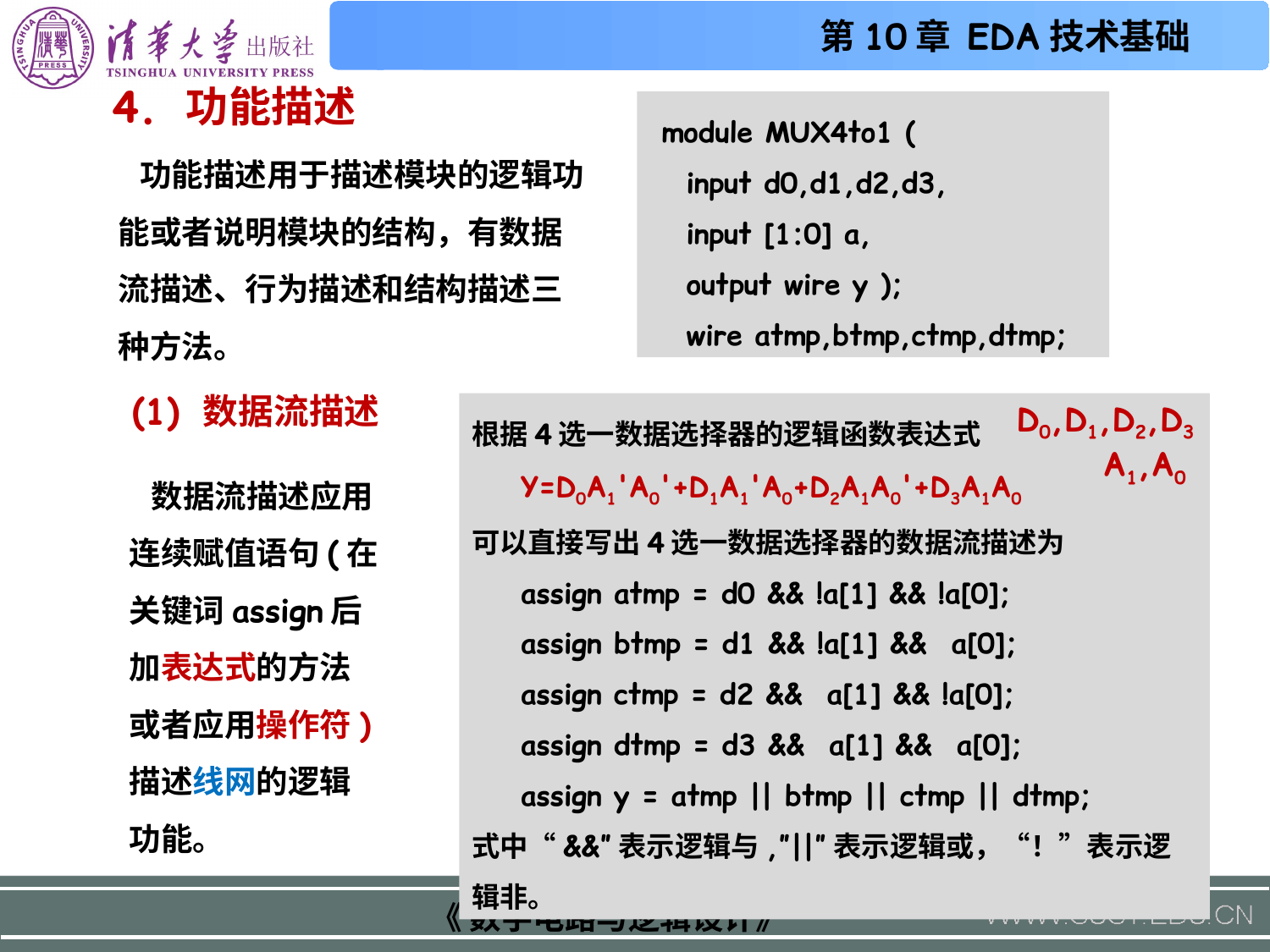

4. 功能描述
 module MUX4to1 (
   input d0,d1,d2,d3,
   input [1:0] a,
   output wire y );
   wire atmp,btmp,ctmp,dtmp;
  功能描述用于描述模块的逻辑功能或者说明模块的结构，有数据流描述、行为描述和结构描述三种方法。
(1) 数据流描述
根据4选一数据选择器的逻辑函数表达式
    Y=D0A1'A0'+D1A1'A0+D2A1A0'+D3A1A0
可以直接写出4选一数据选择器的数据流描述为
    assign atmp = d0 && !a[1] && !a[0];
    assign btmp = d1 && !a[1] &&  a[0];
    assign ctmp = d2 &&  a[1] && !a[0];
    assign dtmp = d3 &&  a[1] &&  a[0];
    assign y = atmp || btmp || ctmp || dtmp;
式中“&&”表示逻辑与,”||”表示逻辑或，“！”表示逻辑非。
D0,D1,D2,D3
A1,A0
  数据流描述应用连续赋值语句(在关键词assign后加表达式的方法或者应用操作符)描述线网的逻辑功能。